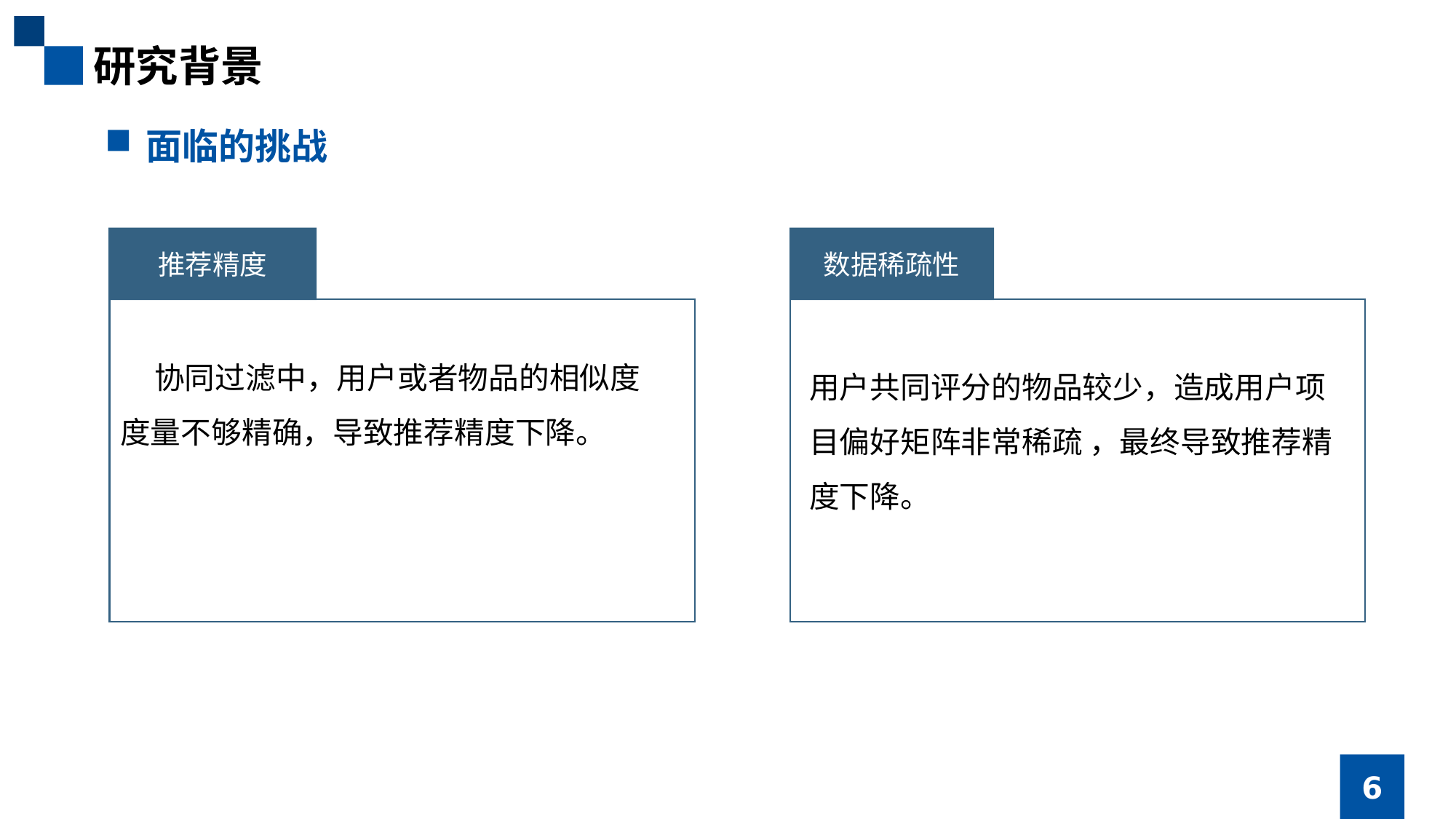

研究背景
面临的挑战
推荐精度

数据稀疏性

冷启
PART ONE
    协同过滤中，用户或者物品的相似度度量不够精确，导致推荐精度下降。
用户共同评分的物品较少，造成用户项目偏好矩阵非常稀疏 ，最终导致推荐精度下降。
6